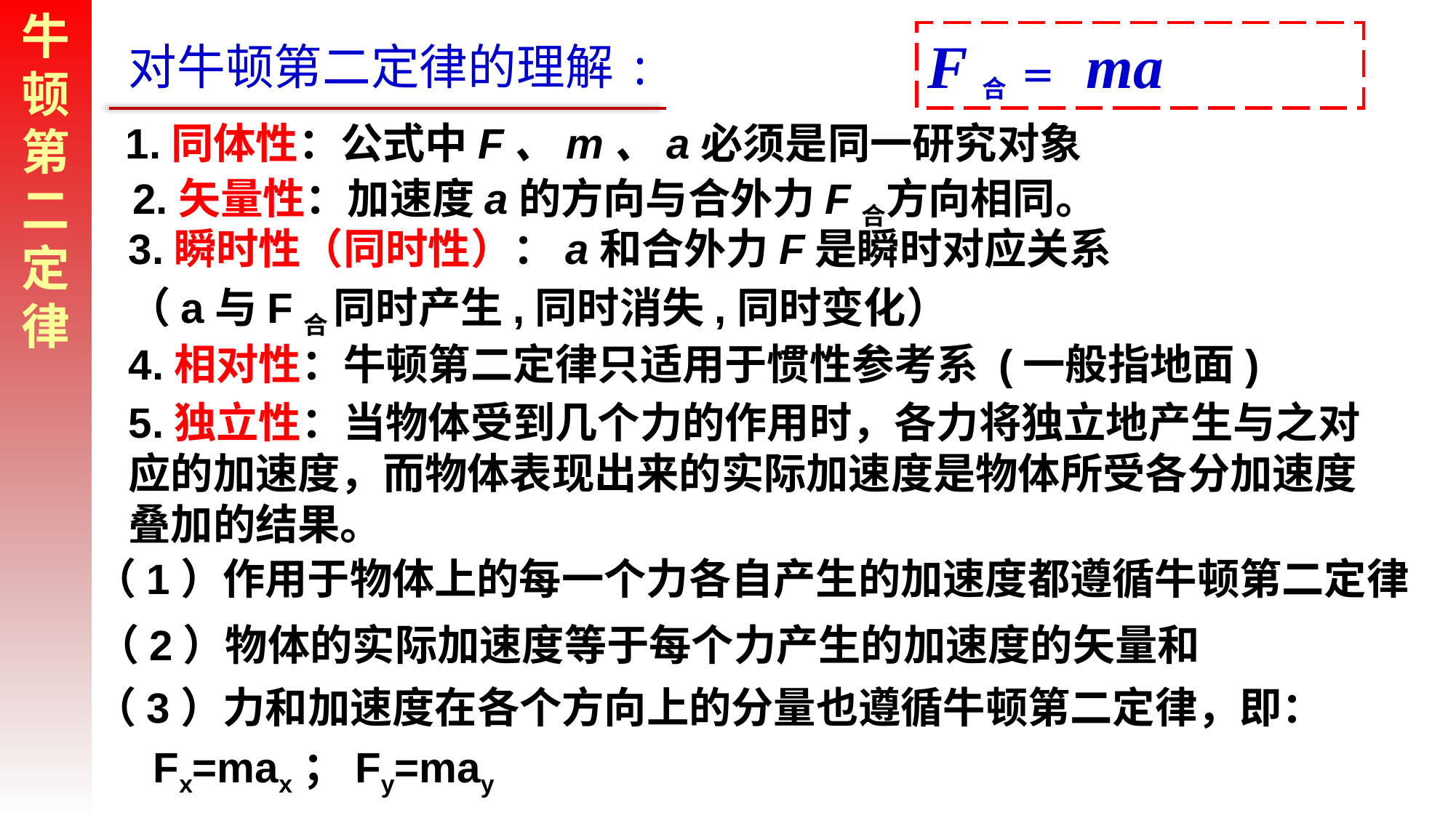

牛顿第二定律
F合 ＝  ma
对牛顿第二定律的理解:
1.同体性：公式中F、m、a必须是同一研究对象
2.矢量性：加速度a的方向与合外力F合方向相同。
3.瞬时性（同时性）：a和合外力F是瞬时对应关系
（a与F合 同时产生,同时消失,同时变化）
4.相对性：牛顿第二定律只适用于惯性参考系 (一般指地面)
5.独立性：当物体受到几个力的作用时，各力将独立地产生与之对应的加速度，而物体表现出来的实际加速度是物体所受各分加速度叠加的结果。
（1）作用于物体上的每一个力各自产生的加速度都遵循牛顿第二定律
（2）物体的实际加速度等于每个力产生的加速度的矢量和
（3）力和加速度在各个方向上的分量也遵循牛顿第二定律，即：
     Fx=max；Fy=may